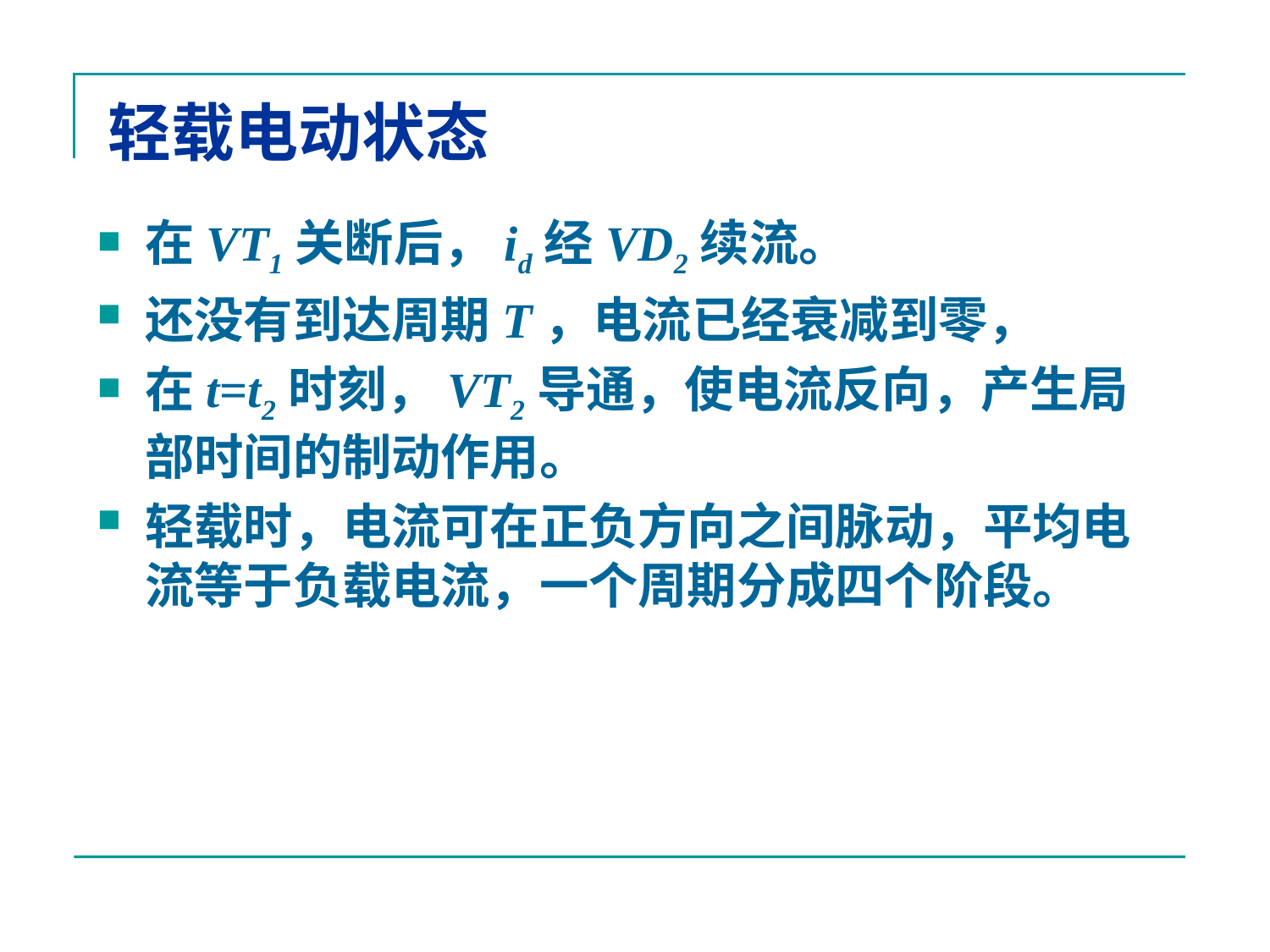

# 轻载电动状态
在VT1关断后，id经VD2续流。
还没有到达周期T，电流已经衰减到零，
在t=t2时刻，VT2导通，使电流反向，产生局部时间的制动作用。
轻载时，电流可在正负方向之间脉动，平均电流等于负载电流，一个周期分成四个阶段。